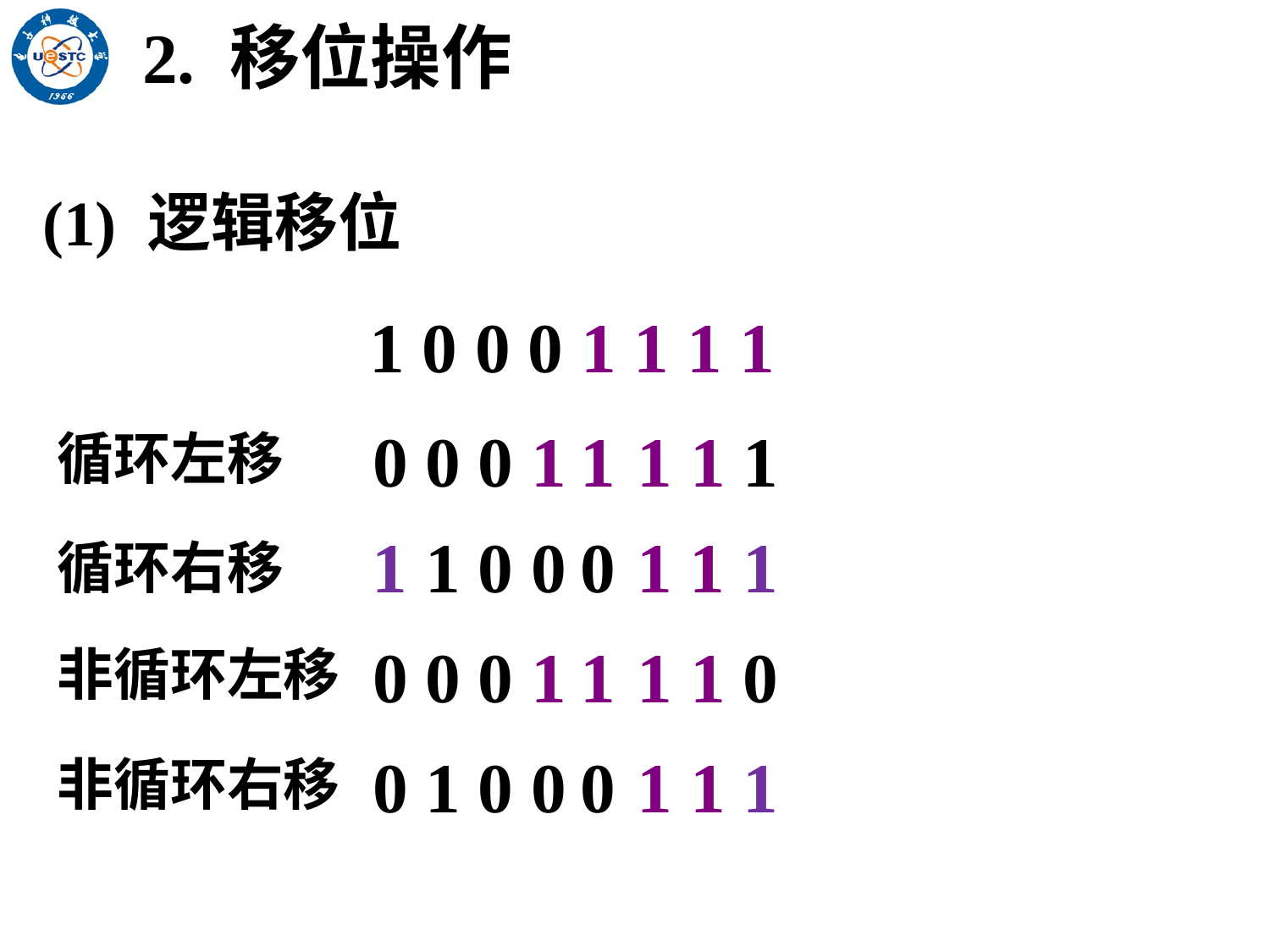

2. 移位操作
(1) 逻辑移位
1 0 0 0 1 1 1 1
0
0
0
1
 1
1
1
1
循环左移
1
1
0
0
 0
1
1
1
循环右移
0
0
0
1
 1
1
1
0
非循环左移
0
1
0
0
 0
1
1
1
非循环右移